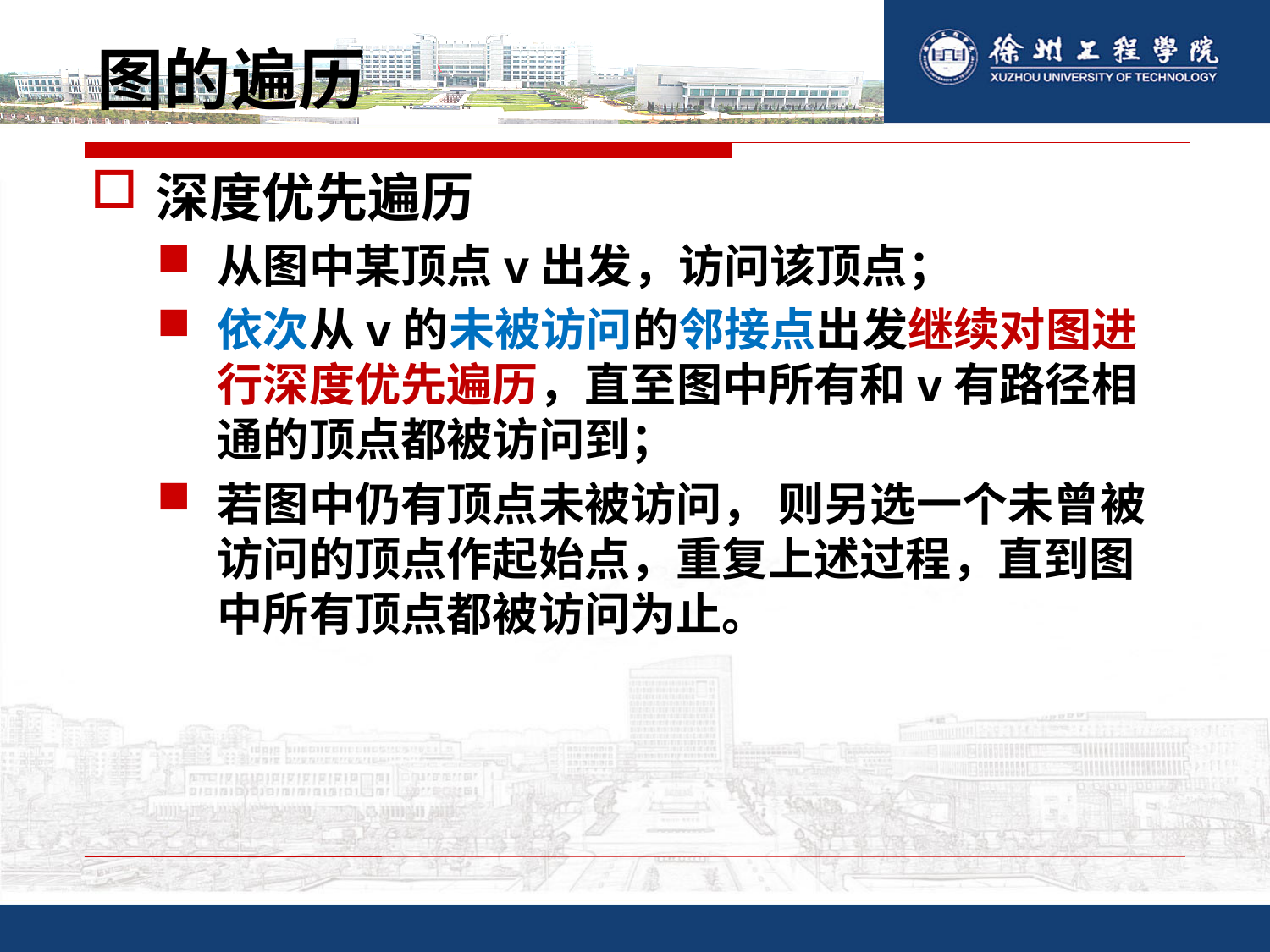

# 图的遍历
深度优先遍历
从图中某顶点v出发，访问该顶点；
依次从v的未被访问的邻接点出发继续对图进行深度优先遍历，直至图中所有和v有路径相通的顶点都被访问到；
若图中仍有顶点未被访问， 则另选一个未曾被访问的顶点作起始点，重复上述过程，直到图中所有顶点都被访问为止。